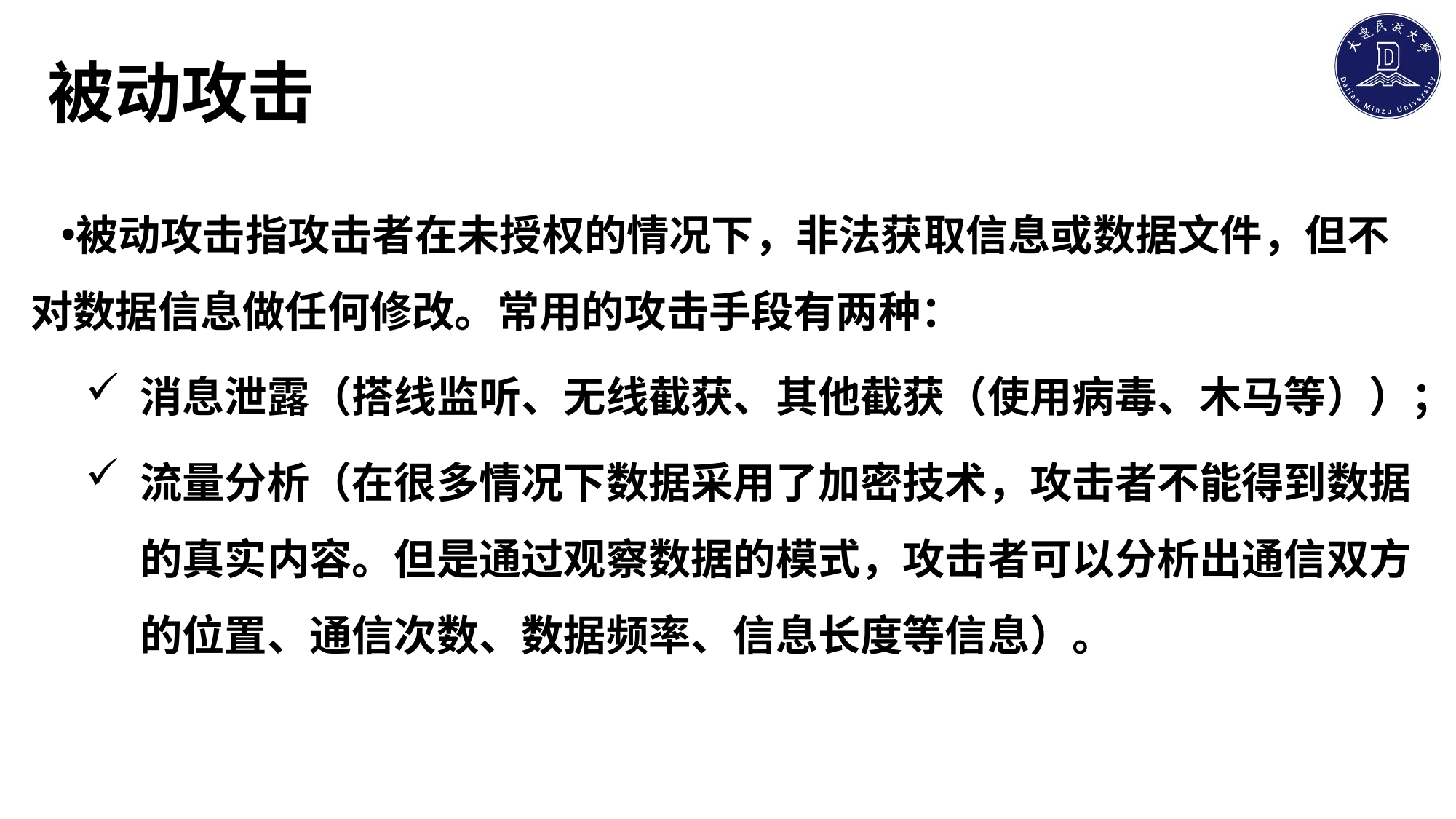

# 被动攻击
被动攻击指攻击者在未授权的情况下，非法获取信息或数据文件，但不对数据信息做任何修改。常用的攻击手段有两种：
消息泄露（搭线监听、无线截获、其他截获（使用病毒、木马等））；
流量分析（在很多情况下数据采用了加密技术，攻击者不能得到数据的真实内容。但是通过观察数据的模式，攻击者可以分析出通信双方的位置、通信次数、数据频率、信息长度等信息）。